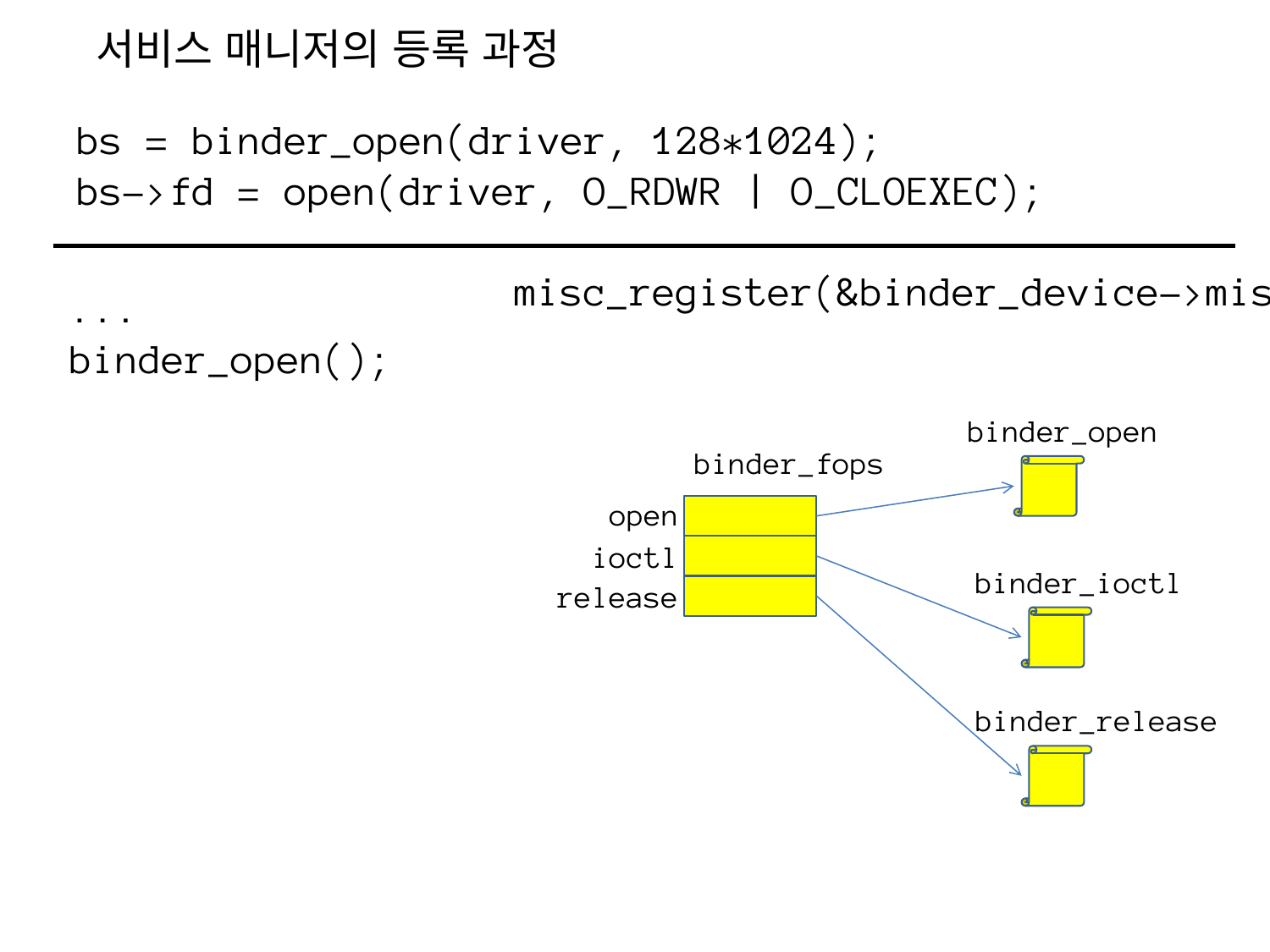

서비스 매니저의 등록 과정
bs = binder_open(driver, 128*1024);
bs->fd = open(driver, O_RDWR | O_CLOEXEC);
misc_register(&binder_device->miscdev);
...
binder_open();
binder_open
binder_fops

open

ioctl

binder_ioctl
release

binder_release